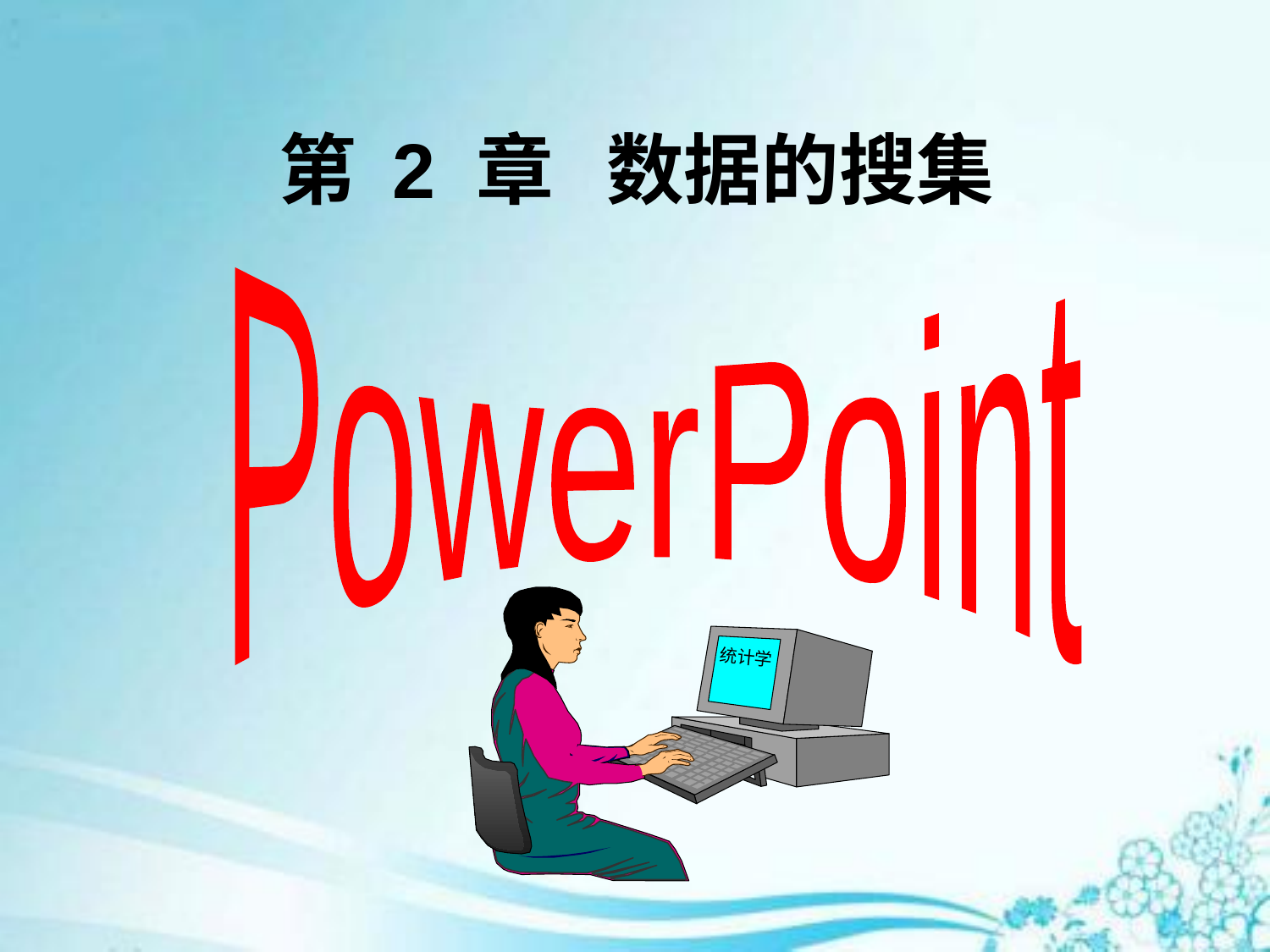

# 第 2 章   数据的搜集
PowerPoint

统计学